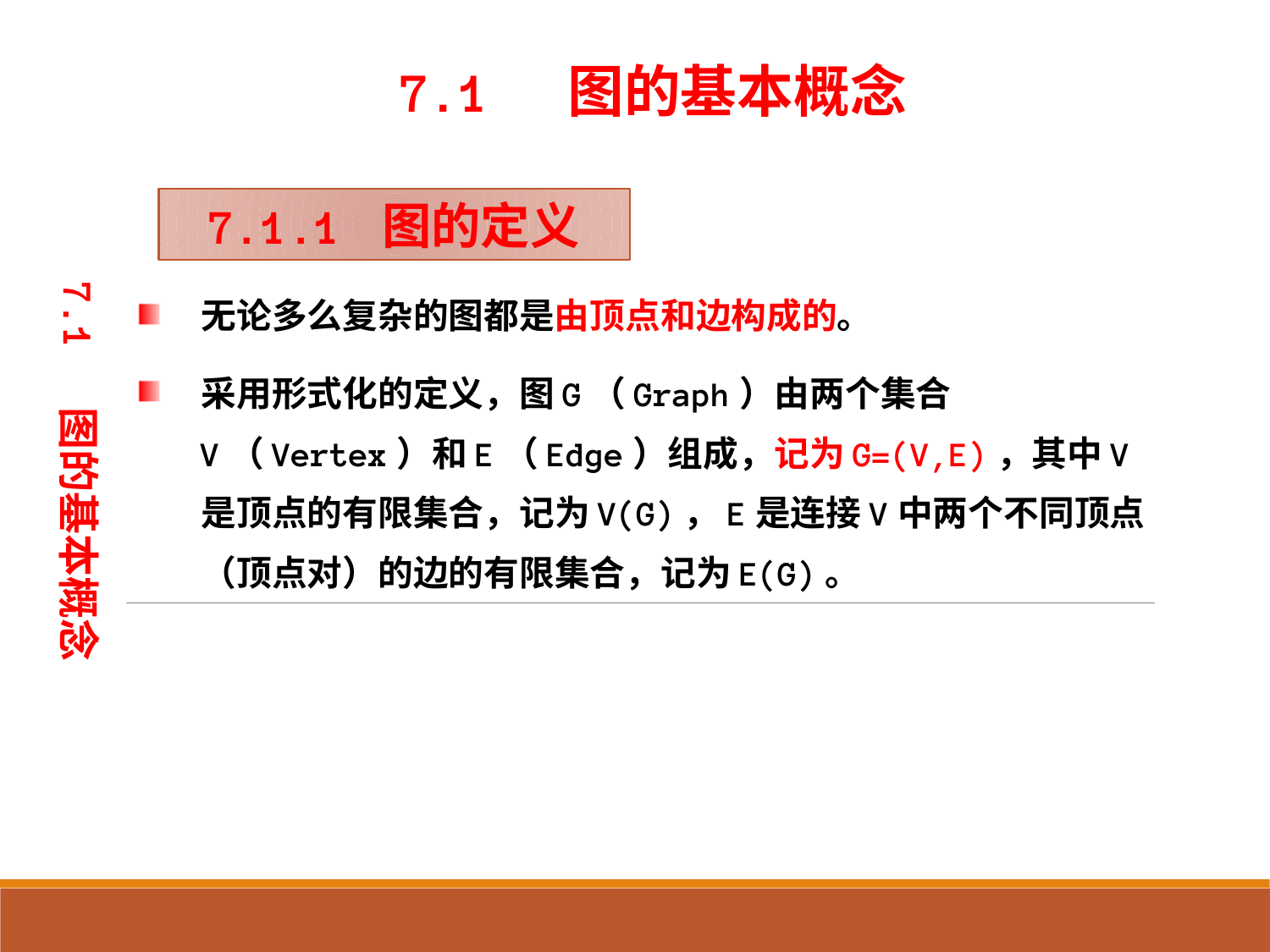

7.1  图的基本概念
7.1.1 图的定义
7.1  图的基本概念
无论多么复杂的图都是由顶点和边构成的。
采用形式化的定义，图G（Graph）由两个集合V（Vertex）和E（Edge）组成，记为G=(V,E)，其中V是顶点的有限集合，记为V(G)，E是连接V中两个不同顶点（顶点对）的边的有限集合，记为E(G)。